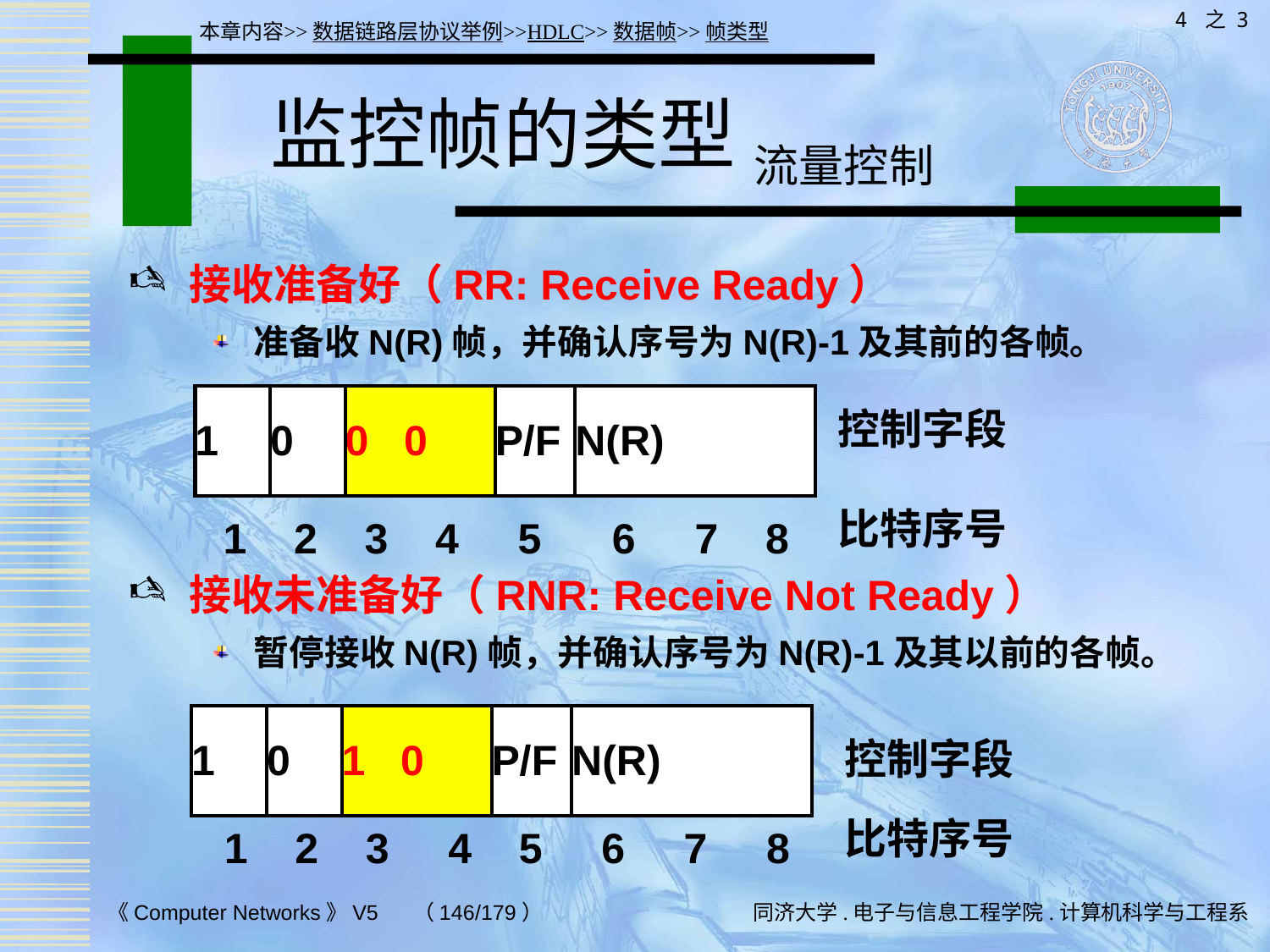

4 之 3
本章内容>>数据链路层协议举例>>HDLC>>数据帧>>帧类型
# 监控帧的类型 流量控制
接收准备好（RR: Receive Ready）
准备收N(R)帧，并确认序号为N(R)-1及其前的各帧。

接收未准备好（RNR: Receive Not Ready）
暂停接收N(R)帧，并确认序号为N(R)-1及其以前的各帧。
| 1 | 0 | 0 0 | P/F | N(R) |
| --- | --- | --- | --- | --- |
控制字段
比特序号
   1    2    3    4     5      6     7    8
| 1 | 0 | 1 0 | P/F | N(R) |
| --- | --- | --- | --- | --- |
控制字段
比特序号
1    2    3     4    5     6     7     8